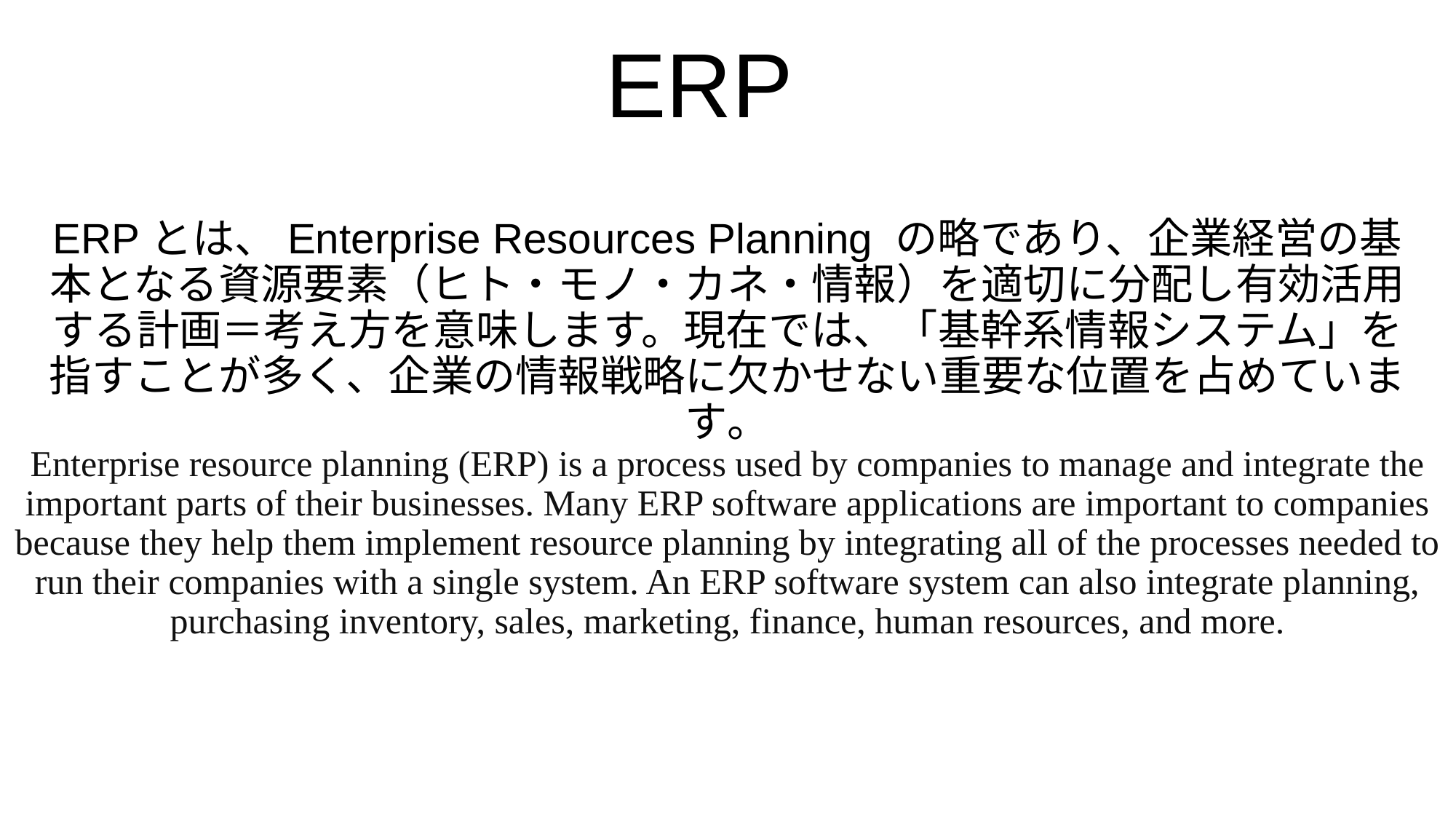

# ERP
ERPとは、Enterprise Resources Planning の略であり、企業経営の基本となる資源要素（ヒト・モノ・カネ・情報）を適切に分配し有効活用する計画＝考え方を意味します。現在では、「基幹系情報システム」を指すことが多く、企業の情報戦略に欠かせない重要な位置を占めています。
Enterprise resource planning (ERP) is a process used by companies to manage and integrate the important parts of their businesses. Many ERP software applications are important to companies because they help them implement resource planning by integrating all of the processes needed to run their companies with a single system. An ERP software system can also integrate planning, purchasing inventory, sales, marketing, finance, human resources, and more.